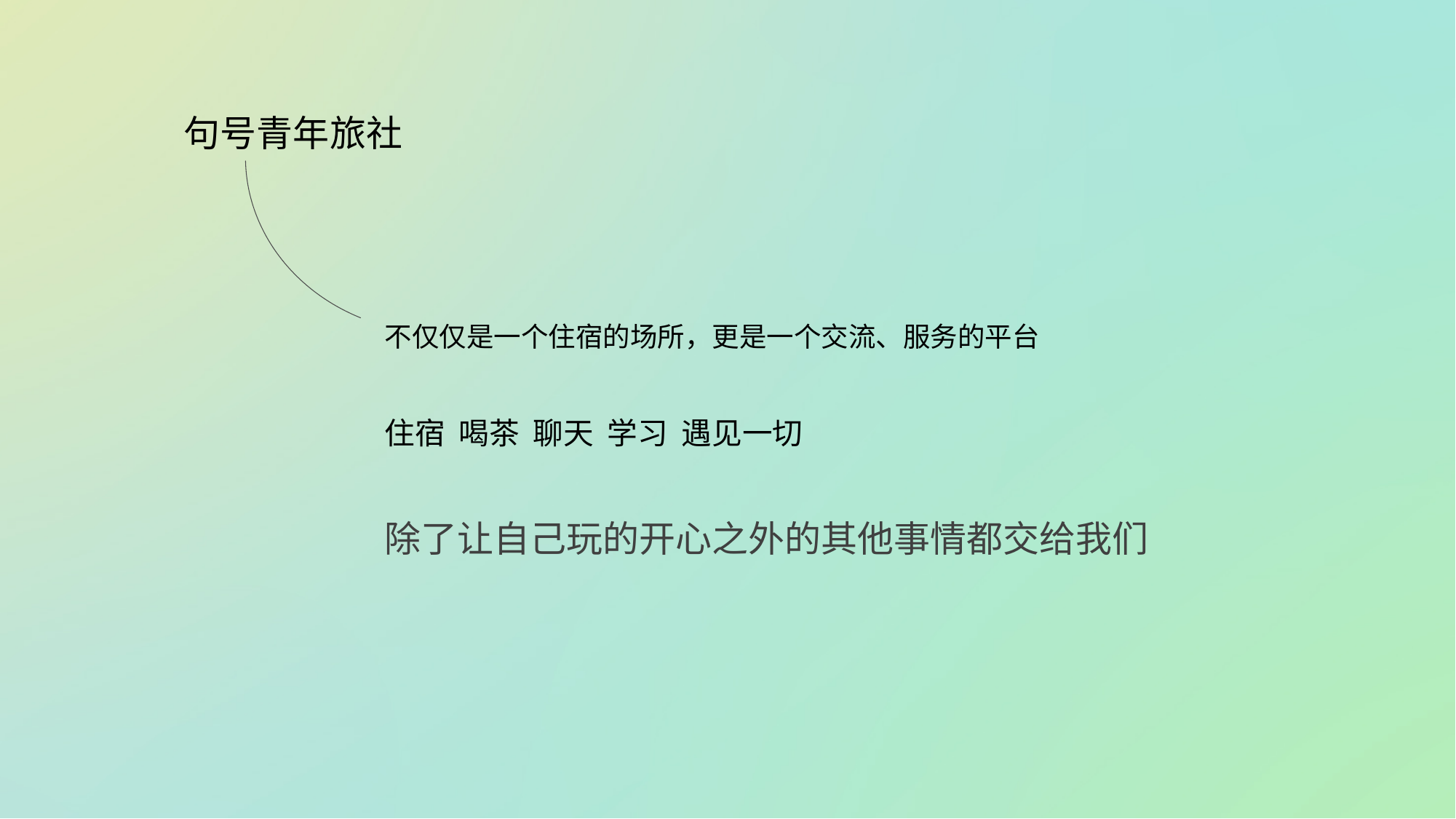

句号青年旅社
不仅仅是一个住宿的场所，更是一个交流、服务的平台

住宿  喝茶  聊天  学习  遇见一切

除了让自己玩的开心之外的其他事情都交给我们